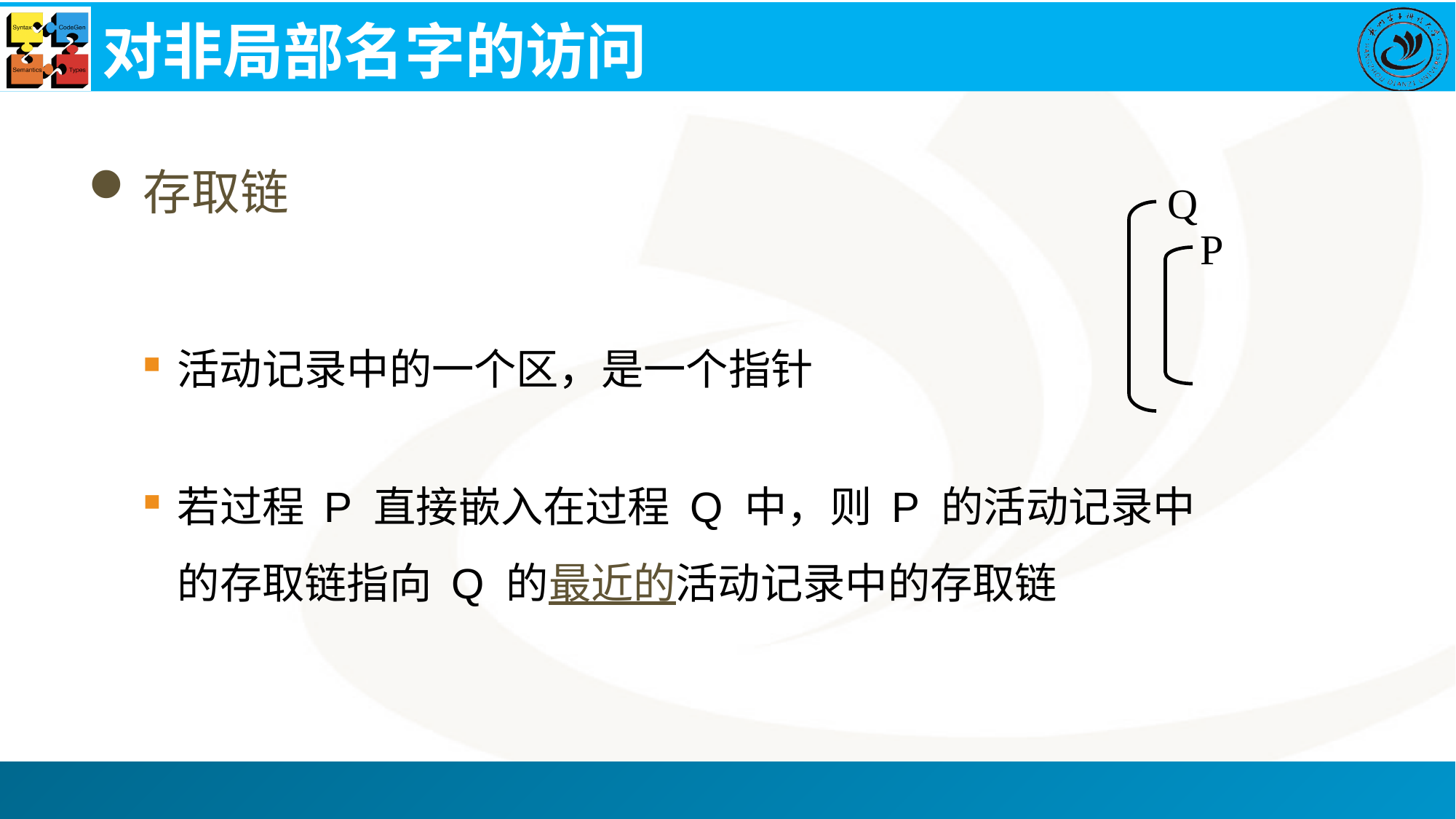

# 对非局部名字的访问
存取链
Q

P

活动记录中的一个区，是一个指针
若过程 P 直接嵌入在过程 Q 中，则 P 的活动记录中的存取链指向 Q 的最近的活动记录中的存取链
51